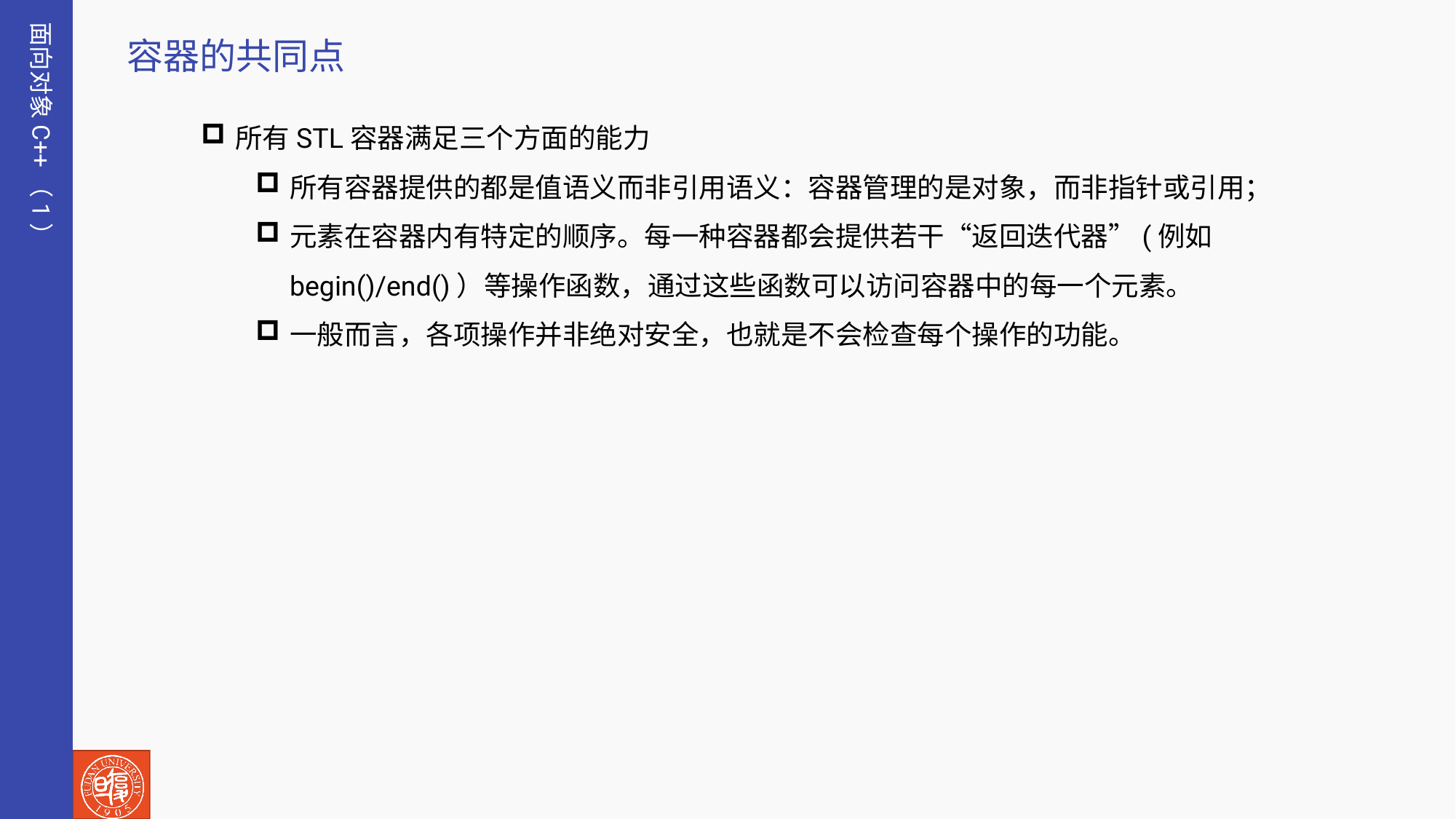

面向对象C++（1）
容器的共同点
所有STL容器满足三个方面的能力
所有容器提供的都是值语义而非引用语义：容器管理的是对象，而非指针或引用；
元素在容器内有特定的顺序。每一种容器都会提供若干“返回迭代器”(例如begin()/end()）等操作函数，通过这些函数可以访问容器中的每一个元素。
一般而言，各项操作并非绝对安全，也就是不会检查每个操作的功能。